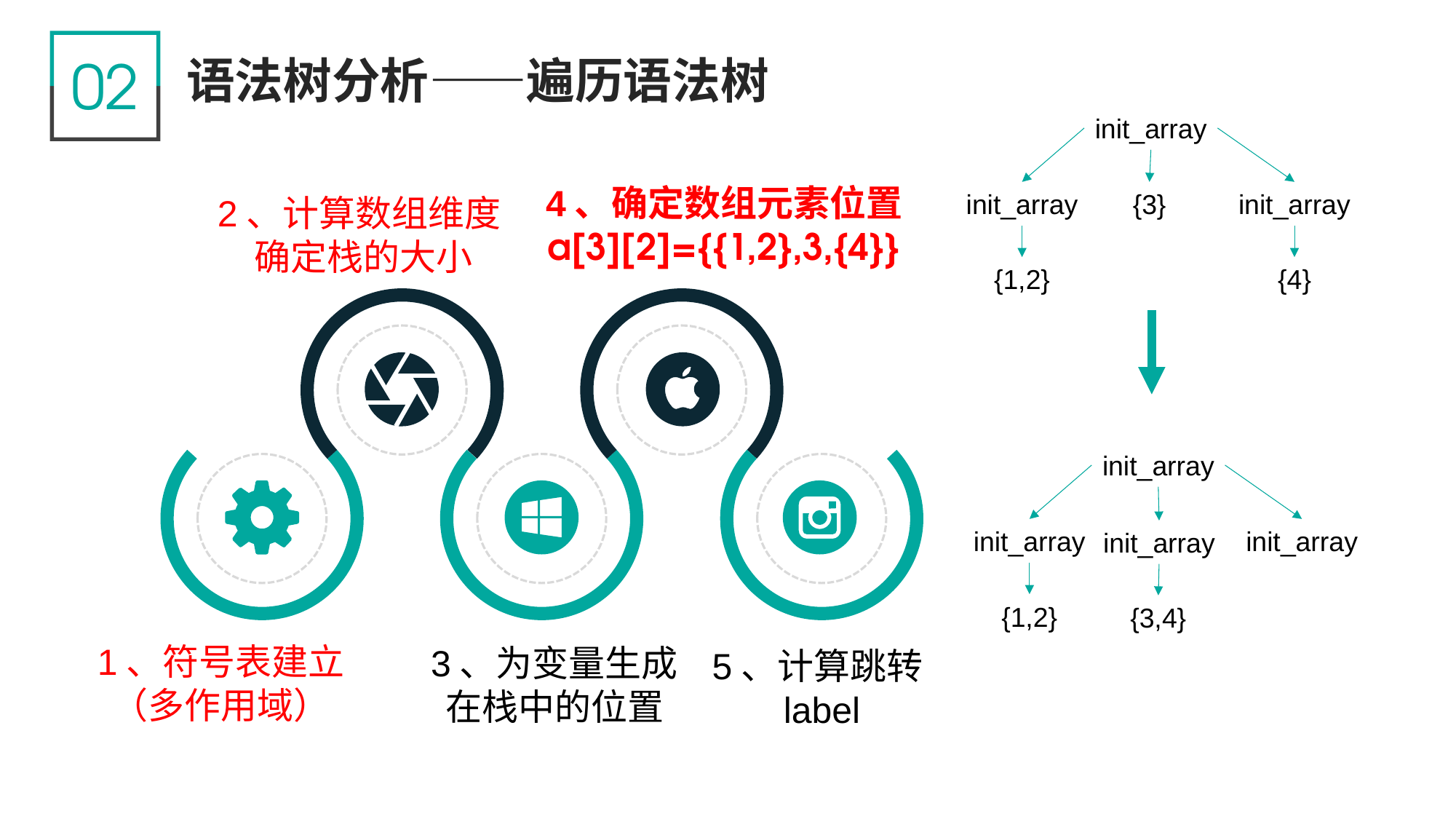

02
语法树分析——遍历语法树

init_array
4、确定数组元素位置
a[3][2]={{1,2},3,{4}}
init_array
{3}
init_array
2、计算数组维度  确定栈的大小
{1,2}
{4}

init_array
init_array
init_array
init_array
{1,2}
{3,4}

5、计算跳转label
1、符号表建立
（多作用域）
3、为变量生成在栈中的位置